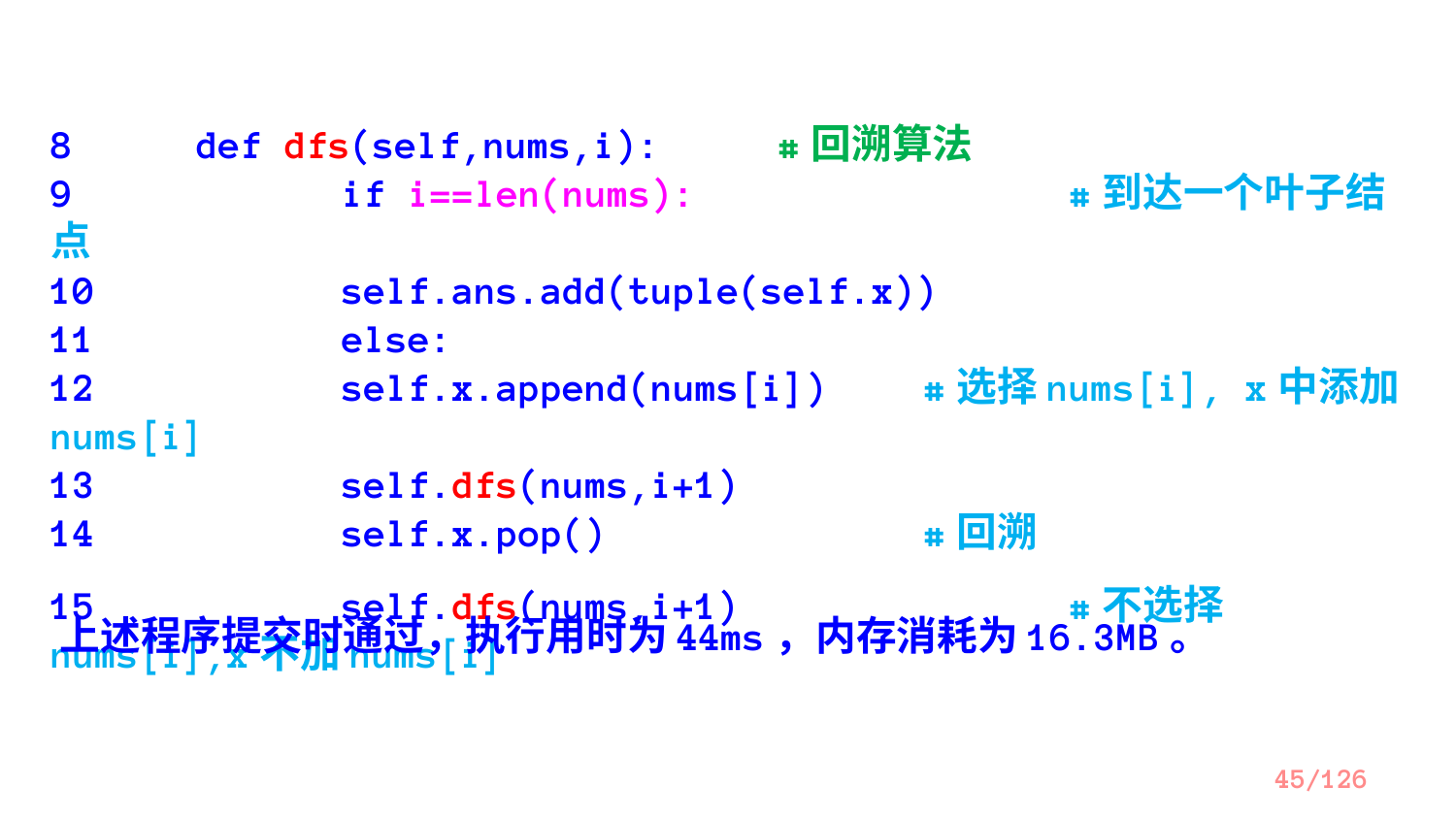

8  	def dfs(self,nums,i):     	#回溯算法
9    		if i==len(nums):       		#到达一个叶子结点
10       	self.ans.add(tuple(self.x))
11     	else:
12      	self.x.append(nums[i]) 	#选择nums[i], x中添加nums[i]
13        	self.dfs(nums,i+1)
14       	self.x.pop()           	#回溯
15       	self.dfs(nums,i+1)			#不选择nums[i],x不加nums[i]
上述程序提交时通过，执行用时为44ms，内存消耗为16.3MB。
45/126